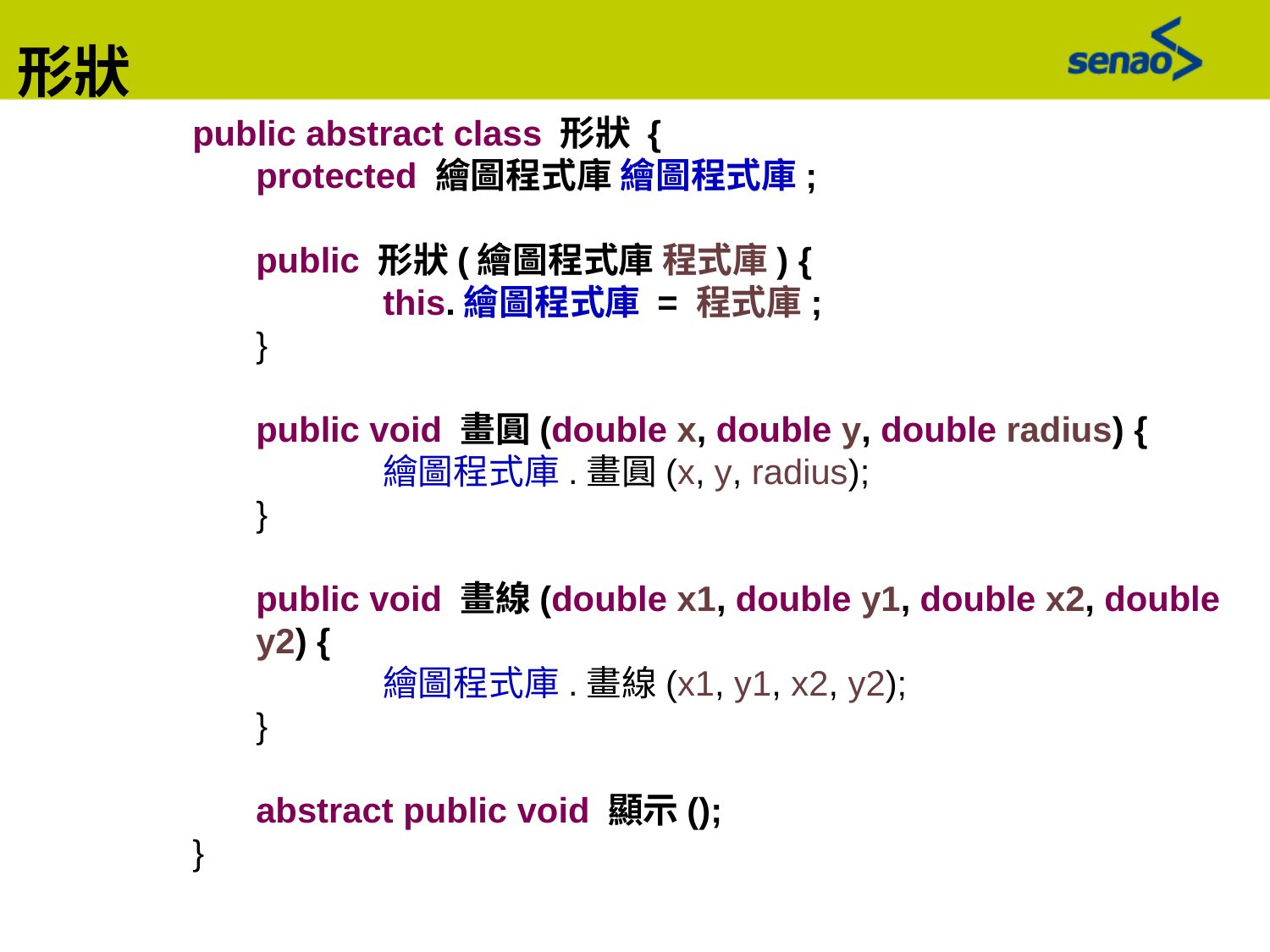

形狀
public abstract class 形狀 {
protected 繪圖程式庫 繪圖程式庫;

public 形狀(繪圖程式庫 程式庫) {
	this.繪圖程式庫 = 程式庫;
}

public void 畫圓(double x, double y, double radius) {
	繪圖程式庫.畫圓(x, y, radius);
}

public void 畫線(double x1, double y1, double x2, double y2) {
	繪圖程式庫.畫線(x1, y1, x2, y2);
}

abstract public void 顯示();
}